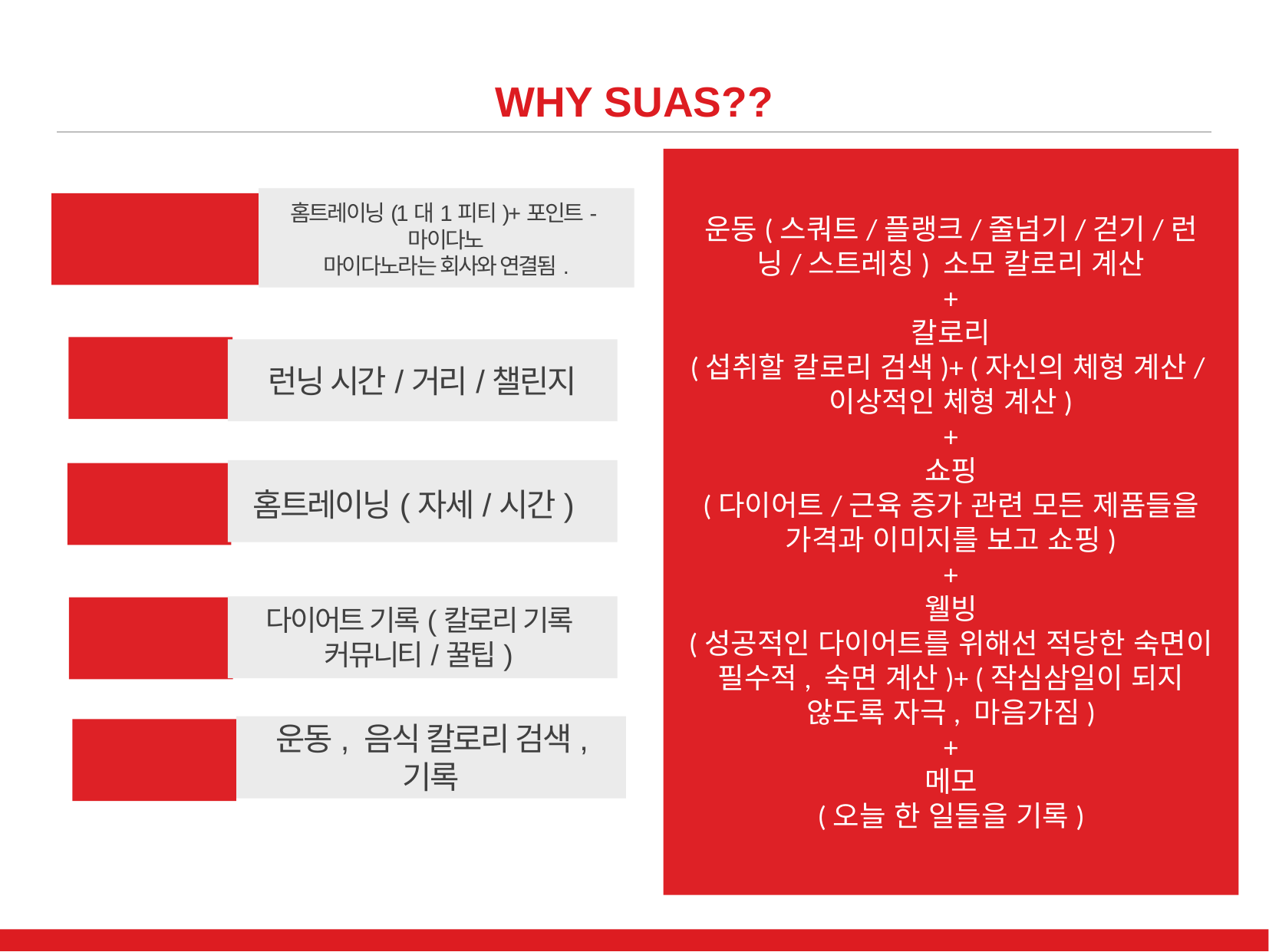

WHY SUAS??
운동(스쿼트/플랭크/줄넘기/걷기/런닝/스트레칭) 소모 칼로리 계산
+
칼로리
(섭취할 칼로리 검색)+ (자신의 체형 계산/이상적인 체형 계산)
+
쇼핑
(다이어트/근육 증가 관련 모든 제품들을 가격과 이미지를 보고 쇼핑)
+
웰빙
(성공적인 다이어트를 위해선 적당한 숙면이 필수적, 숙면 계산)+ (작심삼일이 되지 않도록 자극, 마음가짐)
+
메모
(오늘 한 일들을 기록)

홈트레이닝(1대1피티)+포인트-마이다노
마이다노라는 회사와 연결됨.

코치앱(유료)

NIKE Run
런닝 시간/거리/챌린지

Lose Weight
홈트레이닝(자세/시간)

다이어트의 신
다이어트 기록(칼로리 기록 커뮤니티/꿀팁)
운동, 음식 칼로리 검색, 기록
다이어트 일기